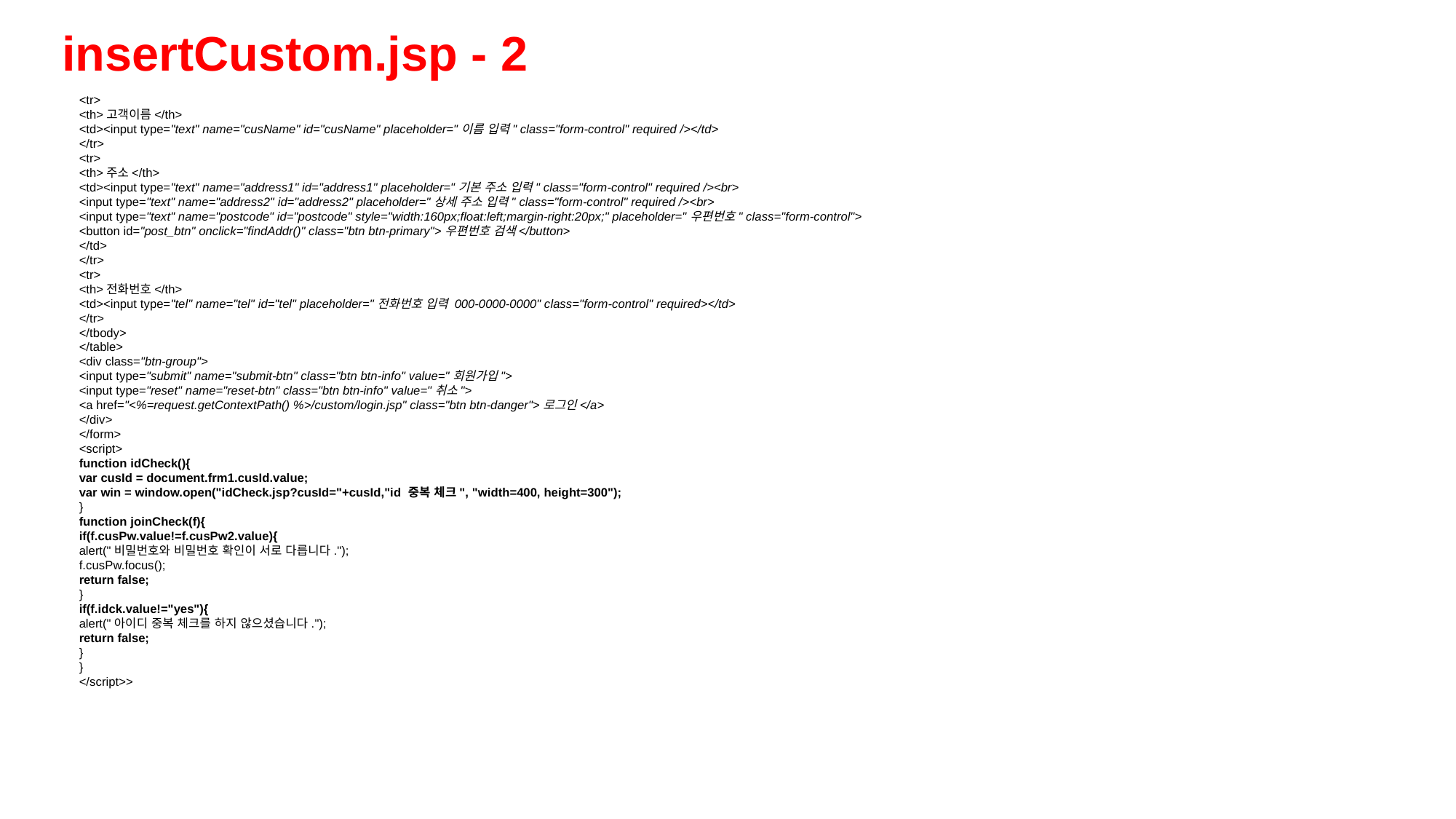

insertCustom.jsp - 2
<tr>
<th>고객이름</th>
<td><input type="text" name="cusName" id="cusName" placeholder="이름 입력" class="form-control" required /></td>
</tr>
<tr>
<th>주소</th>
<td><input type="text" name="address1" id="address1" placeholder="기본 주소 입력" class="form-control" required /><br>
<input type="text" name="address2" id="address2" placeholder="상세 주소 입력" class="form-control" required /><br>
<input type="text" name="postcode" id="postcode" style="width:160px;float:left;margin-right:20px;" placeholder="우편번호" class="form-control">
<button id="post_btn" onclick="findAddr()" class="btn btn-primary">우편번호 검색</button>
</td>
</tr>
<tr>
<th>전화번호</th>
<td><input type="tel" name="tel" id="tel" placeholder="전화번호 입력 000-0000-0000" class="form-control" required></td>
</tr>
</tbody>
</table>
<div class="btn-group">
<input type="submit" name="submit-btn" class="btn btn-info" value="회원가입">
<input type="reset" name="reset-btn" class="btn btn-info" value="취소">
<a href="<%=request.getContextPath() %>/custom/login.jsp" class="btn btn-danger">로그인</a>
</div>
</form>
<script>
function idCheck(){
var cusId = document.frm1.cusId.value;
var win = window.open("idCheck.jsp?cusId="+cusId,"id 중복 체크", "width=400, height=300");
}
function joinCheck(f){
if(f.cusPw.value!=f.cusPw2.value){
alert("비밀번호와 비밀번호 확인이 서로 다릅니다.");
f.cusPw.focus();
return false;
}
if(f.idck.value!="yes"){
alert("아이디 중복 체크를 하지 않으셨습니다.");
return false;
}
}
</script>>